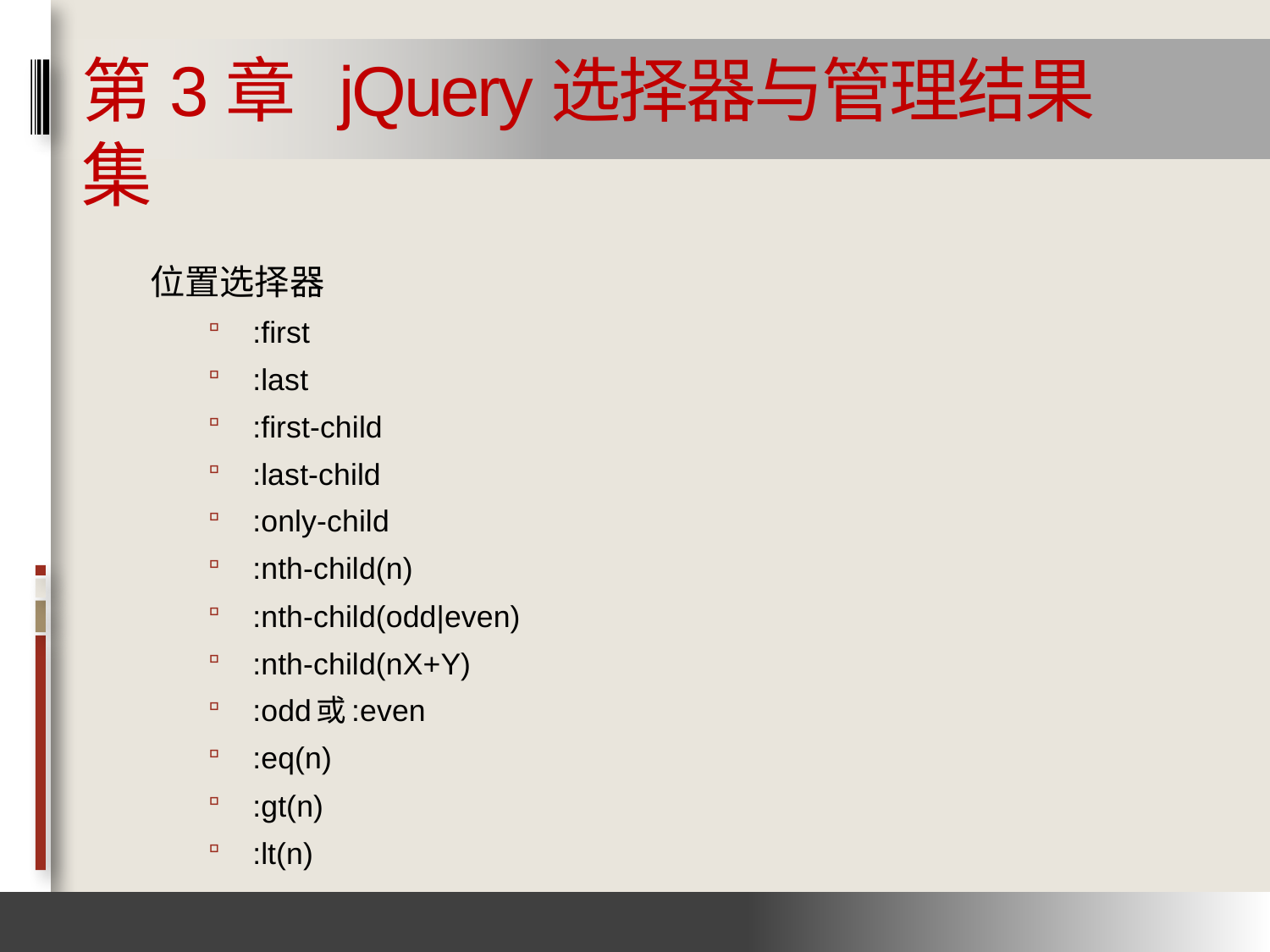

# 第3章  jQuery选择器与管理结果集
位置选择器
:first
:last
:first-child
:last-child
:only-child
:nth-child(n)
:nth-child(odd|even)
:nth-child(nX+Y)
:odd或:even
:eq(n)
:gt(n)
:lt(n)